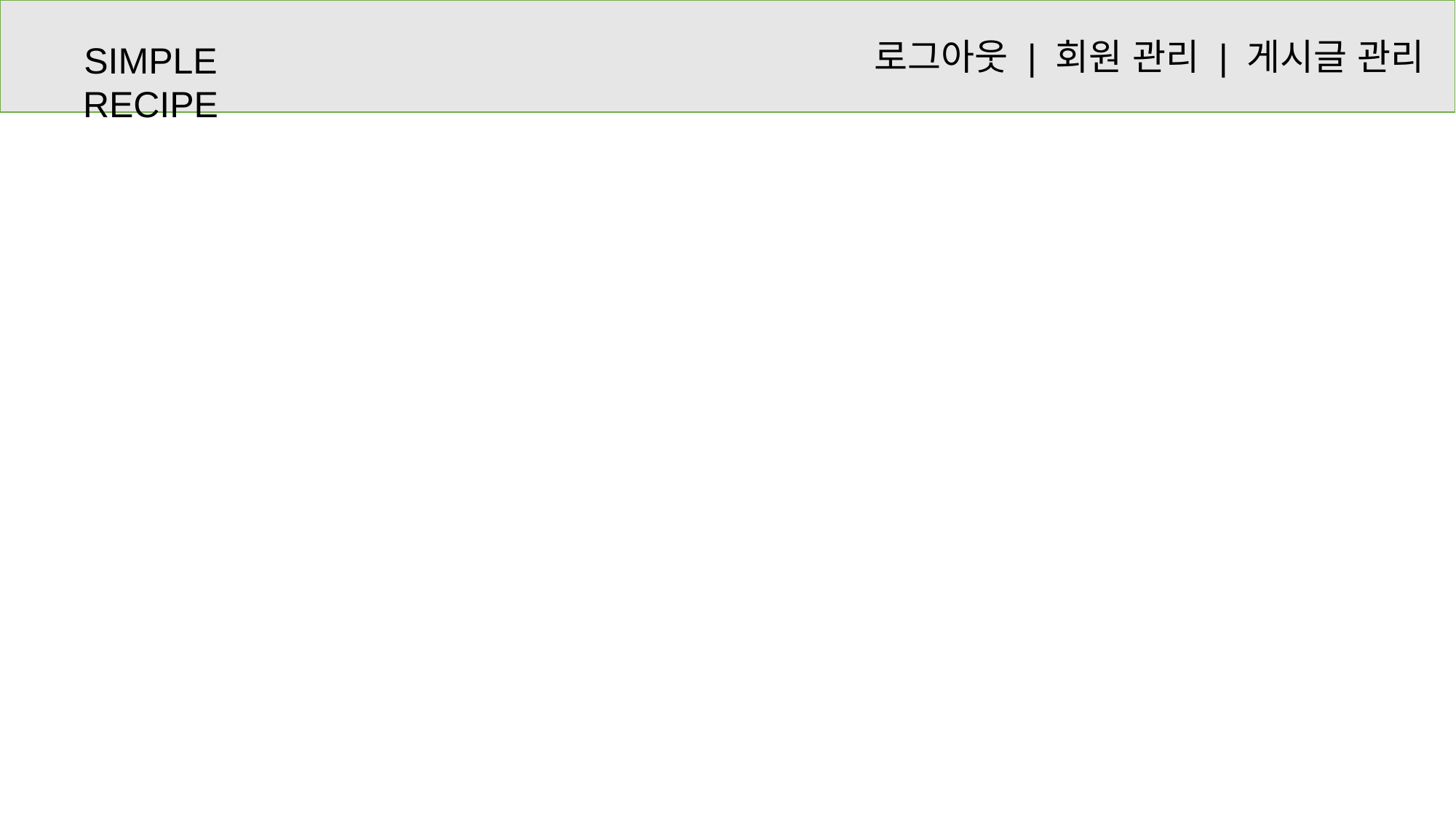

로그아웃 | 회원 관리 | 게시글 관리
SIMPLE RECIPE